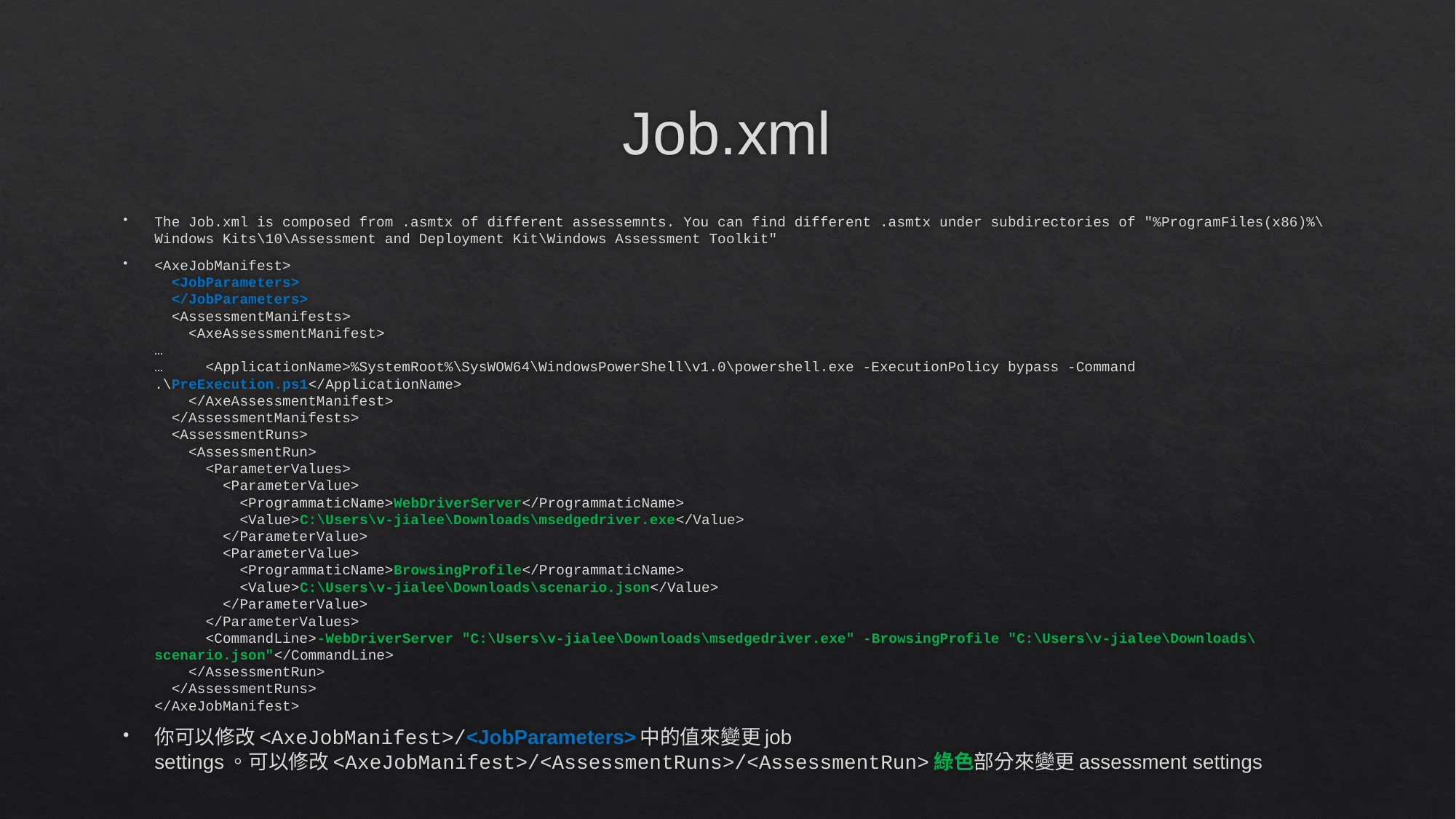

# Job.xml
The Job.xml is composed from .asmtx of different assessemnts. You can find different .asmtx under subdirectories of "%ProgramFiles(x86)%\Windows Kits\10\Assessment and Deployment Kit\Windows Assessment Toolkit"
<AxeJobManifest>
  <JobParameters>
  </JobParameters>
  <AssessmentManifests>
    <AxeAssessmentManifest>
…
…     <ApplicationName>%SystemRoot%\SysWOW64\WindowsPowerShell\v1.0\powershell.exe -ExecutionPolicy bypass -Command .\PreExecution.ps1</ApplicationName>
    </AxeAssessmentManifest>
  </AssessmentManifests>
  <AssessmentRuns>
    <AssessmentRun>
      <ParameterValues>
        <ParameterValue>
          <ProgrammaticName>WebDriverServer</ProgrammaticName>
          <Value>C:\Users\v-jialee\Downloads\msedgedriver.exe</Value>
        </ParameterValue>
        <ParameterValue>
          <ProgrammaticName>BrowsingProfile</ProgrammaticName>
          <Value>C:\Users\v-jialee\Downloads\scenario.json</Value>
        </ParameterValue>
      </ParameterValues>
      <CommandLine>-WebDriverServer "C:\Users\v-jialee\Downloads\msedgedriver.exe" -BrowsingProfile "C:\Users\v-jialee\Downloads\scenario.json"</CommandLine>
    </AssessmentRun>
  </AssessmentRuns>
</AxeJobManifest>
你可以修改<AxeJobManifest>/<JobParameters>中的值來變更job settings。可以修改<AxeJobManifest>/<AssessmentRuns>/<AssessmentRun>綠色部分來變更assessment settings